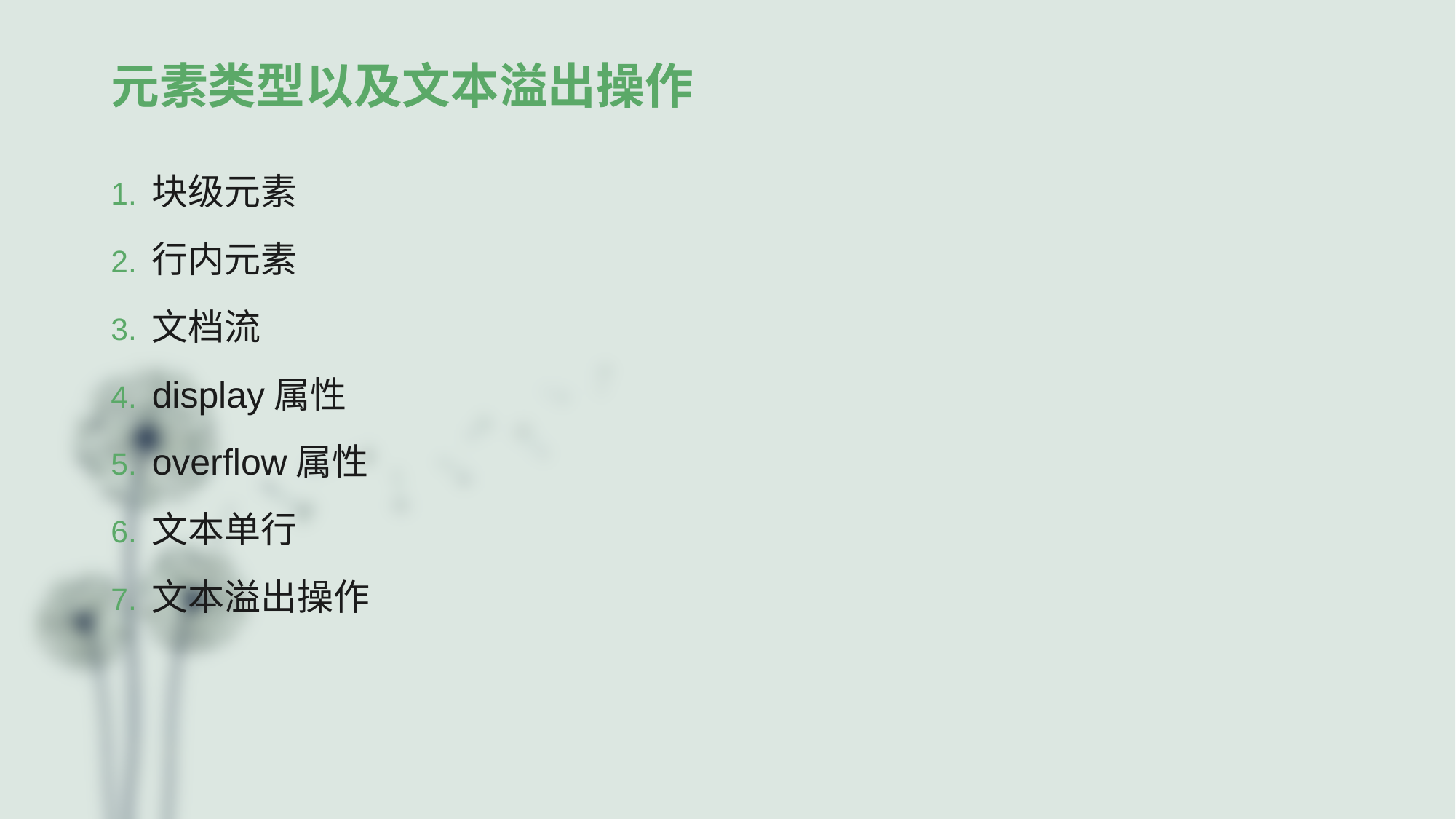

# 元素类型以及文本溢出操作
块级元素
行内元素
文档流
display属性
overflow属性
文本单行
文本溢出操作